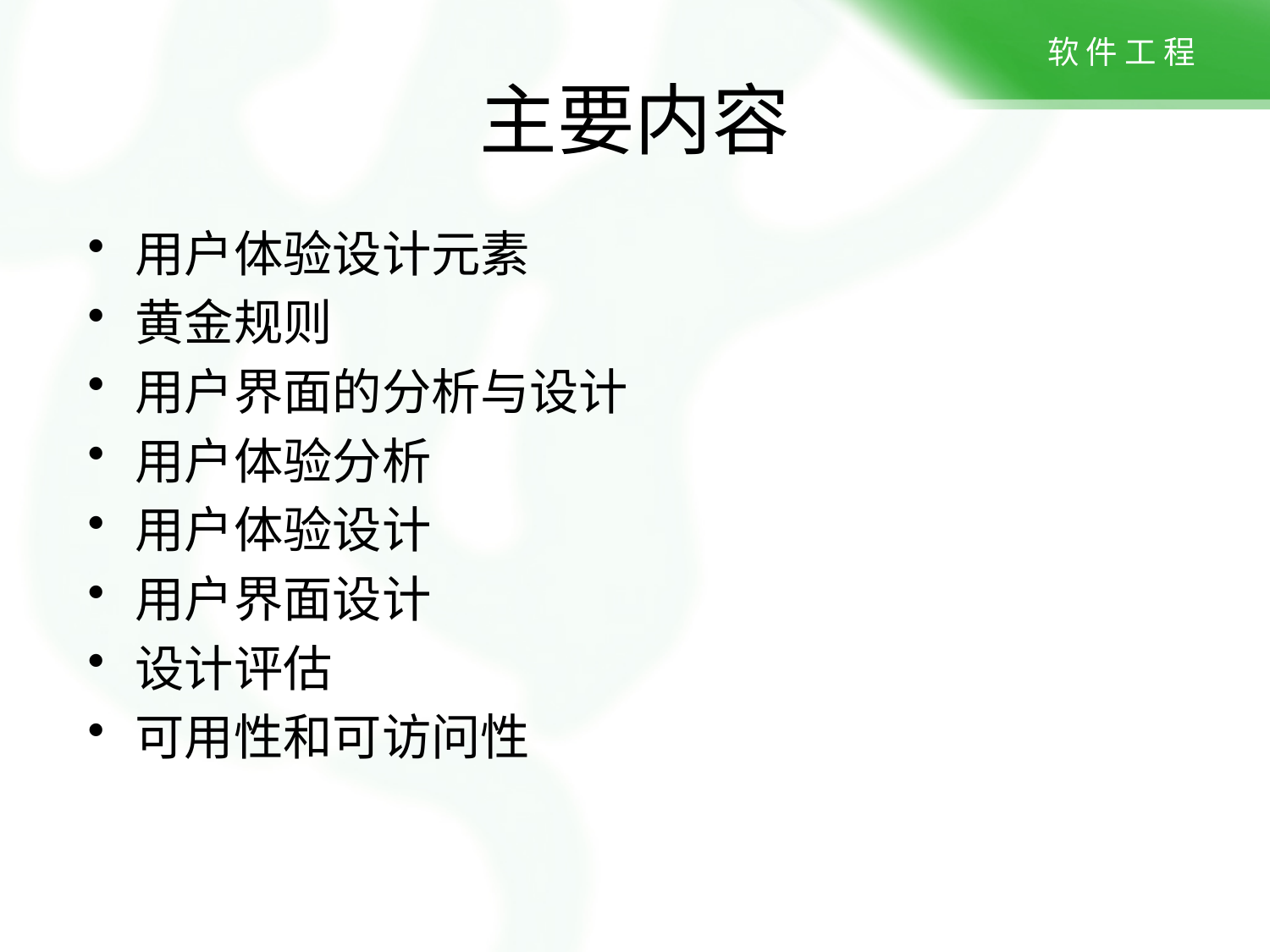

# 主要内容
用户体验设计元素
黄金规则
用户界面的分析与设计
用户体验分析
用户体验设计
用户界面设计
设计评估
可用性和可访问性